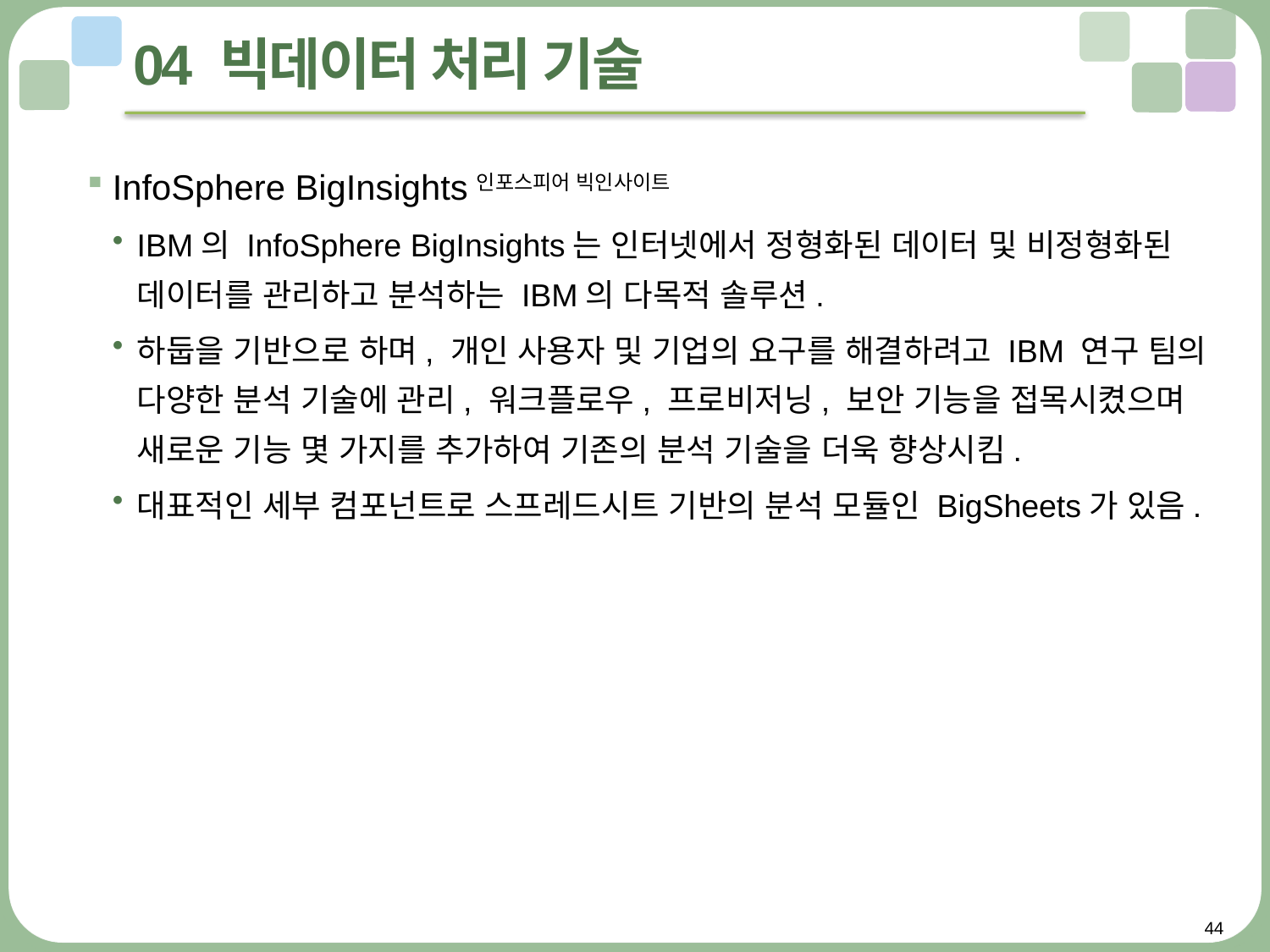

# 04 빅데이터 처리 기술
InfoSphere BigInsights인포스피어 빅인사이트
IBM의 InfoSphere BigInsights는 인터넷에서 정형화된 데이터 및 비정형화된 데이터를 관리하고 분석하는 IBM의 다목적 솔루션.
하둡을 기반으로 하며, 개인 사용자 및 기업의 요구를 해결하려고 IBM 연구 팀의 다양한 분석 기술에 관리, 워크플로우, 프로비저닝, 보안 기능을 접목시켰으며 새로운 기능 몇 가지를 추가하여 기존의 분석 기술을 더욱 향상시킴.
대표적인 세부 컴포넌트로 스프레드시트 기반의 분석 모듈인 BigSheets가 있음.